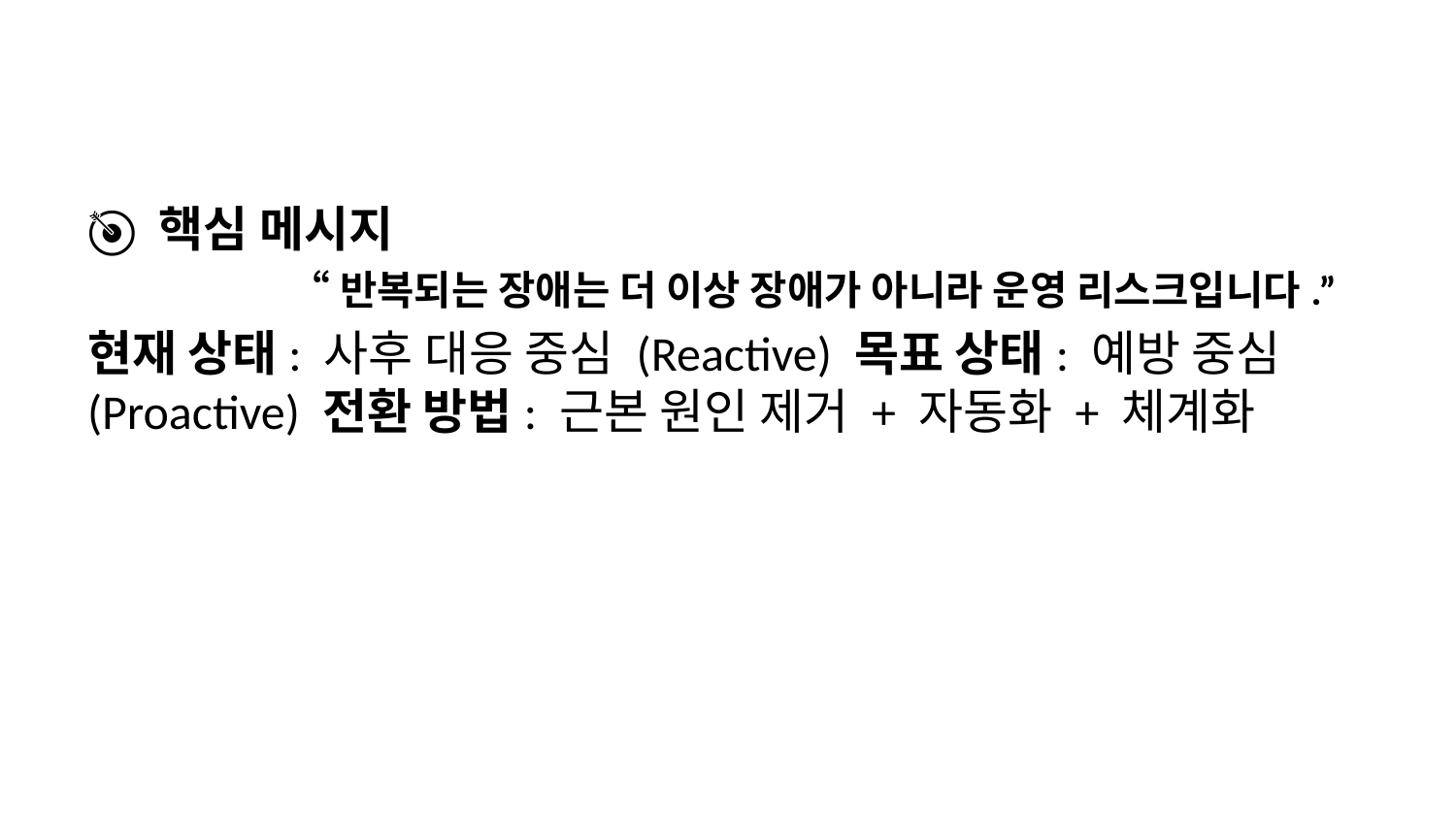

🎯 핵심 메시지
“반복되는 장애는 더 이상 장애가 아니라 운영 리스크입니다.”
현재 상태: 사후 대응 중심 (Reactive) 목표 상태: 예방 중심 (Proactive) 전환 방법: 근본 원인 제거 + 자동화 + 체계화